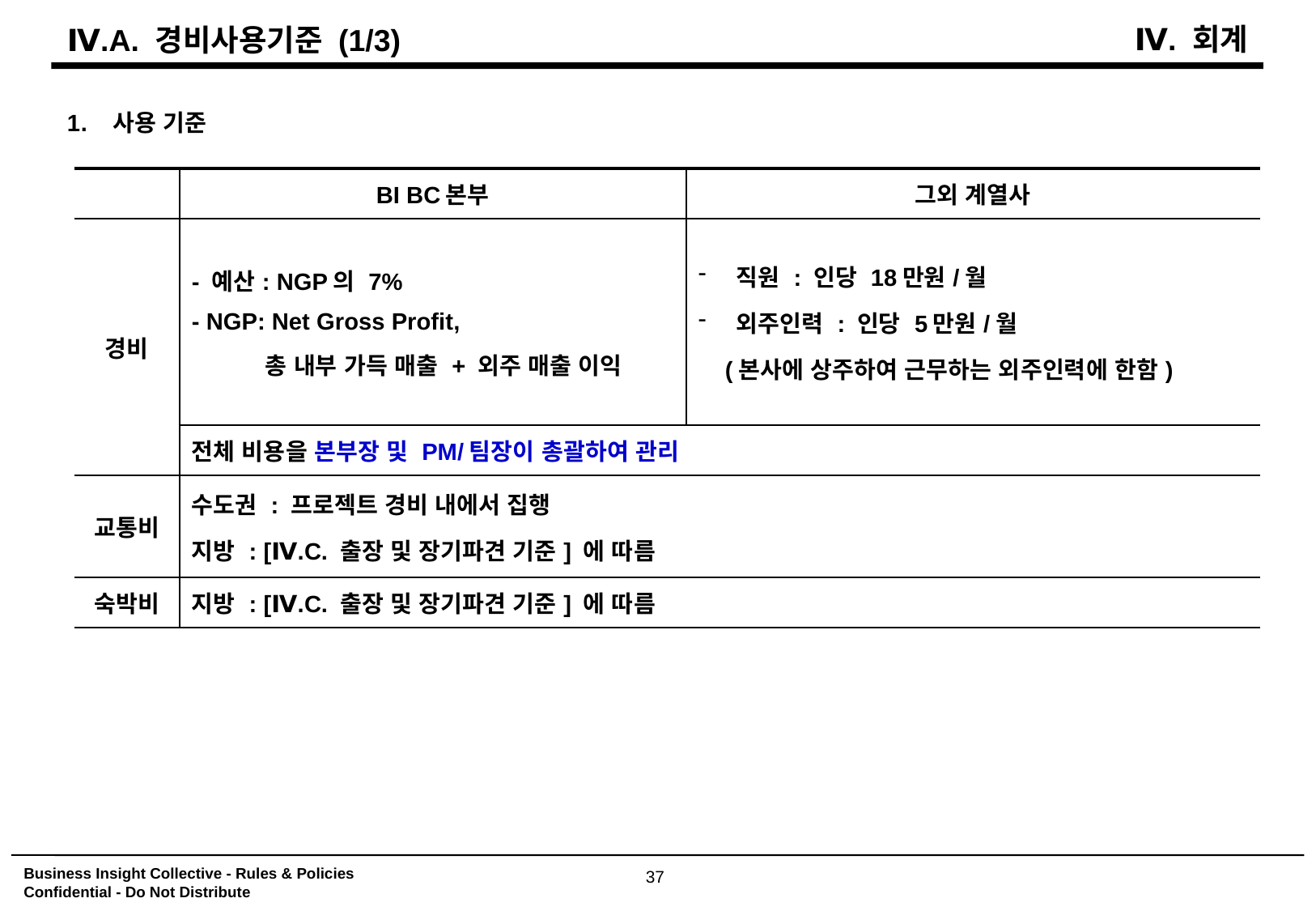

Ⅳ. 회계
Ⅳ.A. 경비사용기준 (1/3)
사용 기준

|  | BI BC본부 | 그외 계열사 |
| --- | --- | --- |
| 경비 | - 예산: NGP의 7% - NGP: Net Gross Profit, 총 내부 가득 매출 + 외주 매출 이익 | 직원 : 인당 18만원/월 외주인력 : 인당 5만원/월 (본사에 상주하여 근무하는 외주인력에 한함) |
|  | 전체 비용을 본부장 및 PM/팀장이 총괄하여 관리 |  |
| 교통비 | 수도권 : 프로젝트 경비 내에서 집행 지방 : [Ⅳ.C. 출장 및 장기파견 기준] 에 따름 |  |
| 숙박비 | 지방 : [Ⅳ.C. 출장 및 장기파견 기준] 에 따름 |  |